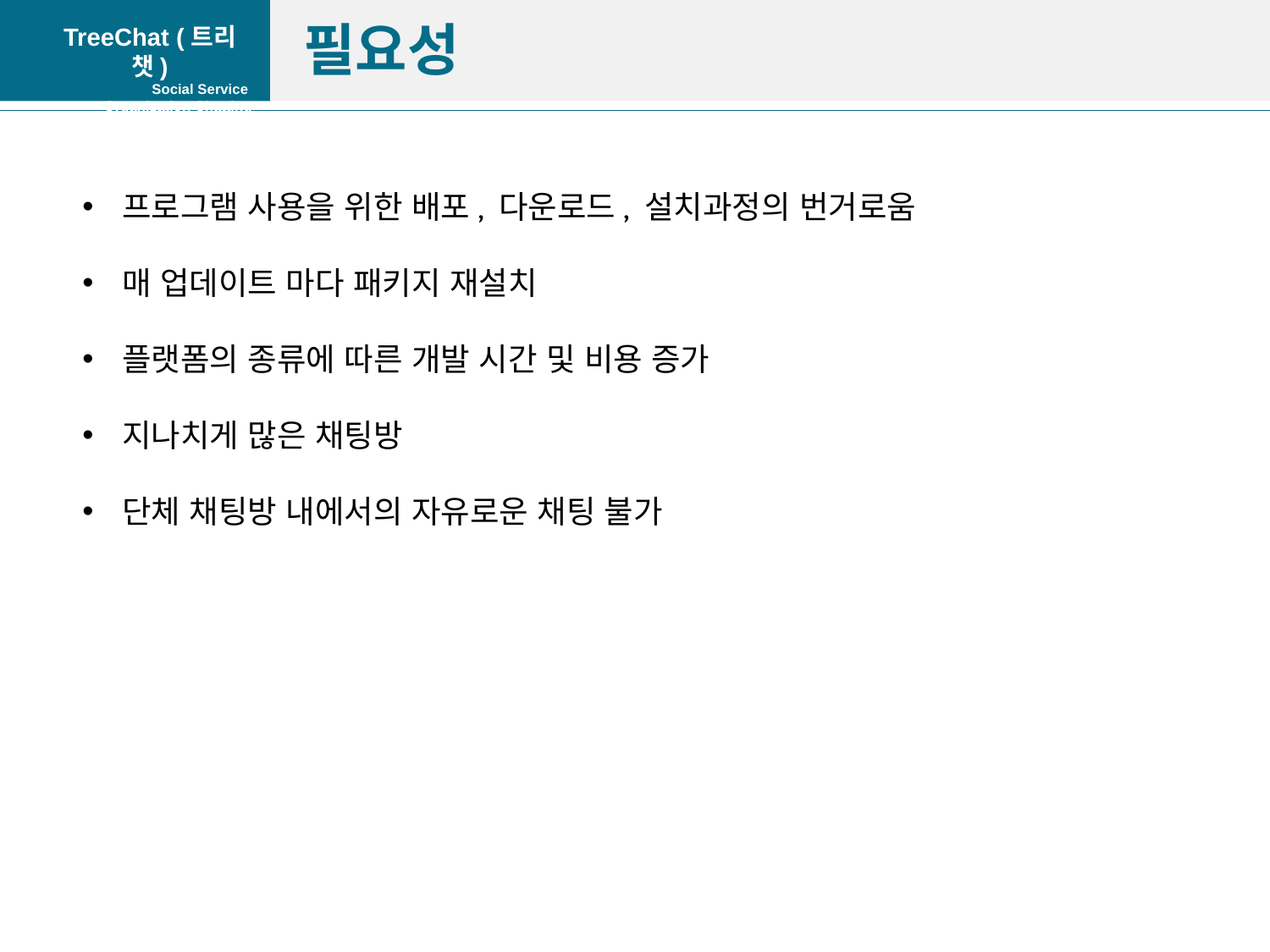

TreeChat (트리챗)
Social Service
Organization Chatting
필요성
프로그램 사용을 위한 배포, 다운로드, 설치과정의 번거로움

매 업데이트 마다 패키지 재설치

플랫폼의 종류에 따른 개발 시간 및 비용 증가

지나치게 많은 채팅방

단체 채팅방 내에서의 자유로운 채팅 불가